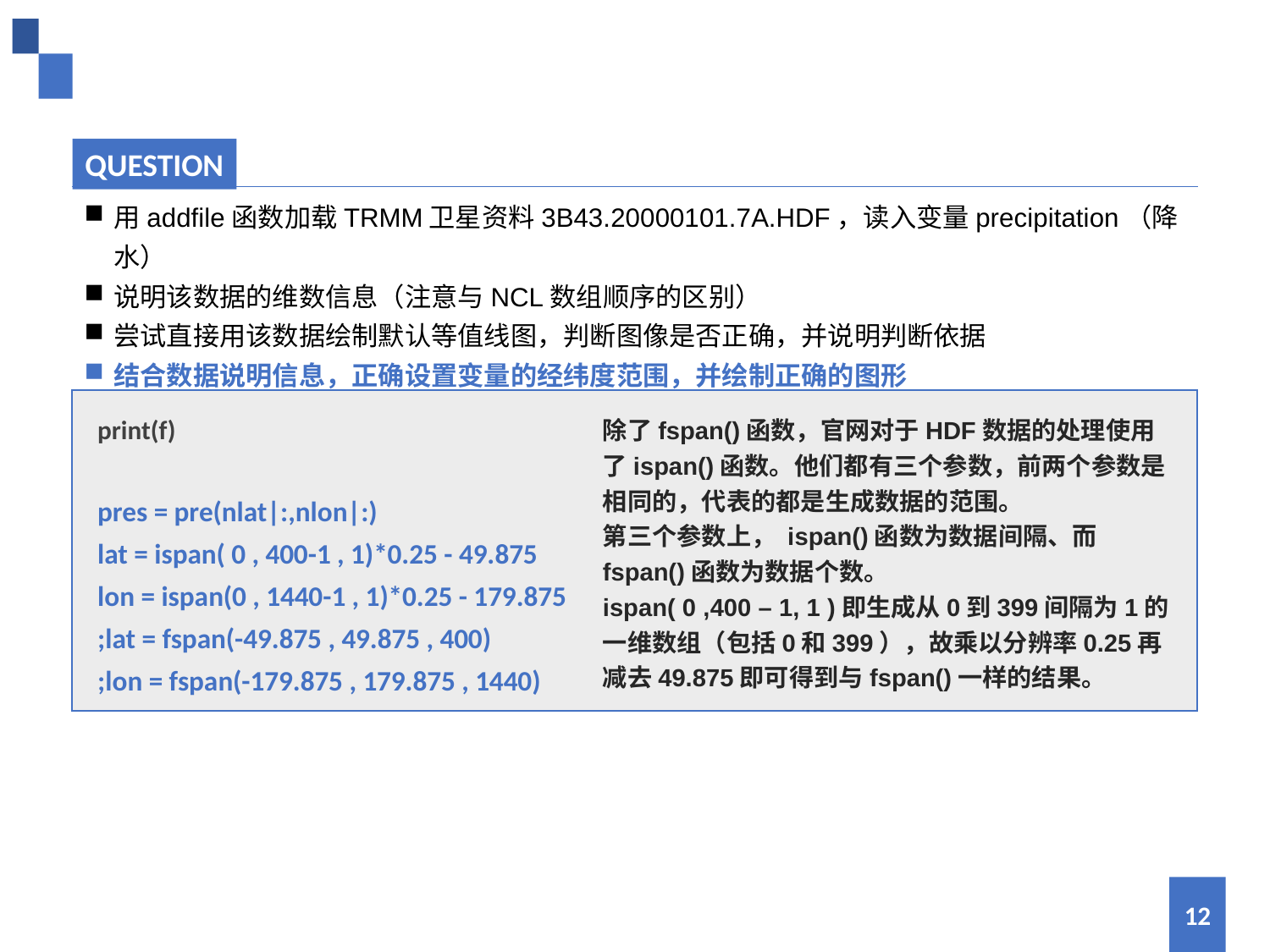

QUESTION
用addfile函数加载TRMM卫星资料3B43.20000101.7A.HDF，读入变量precipitation（降水）
说明该数据的维数信息（注意与NCL数组顺序的区别）
尝试直接用该数据绘制默认等值线图，判断图像是否正确，并说明判断依据
结合数据说明信息，正确设置变量的经纬度范围，并绘制正确的图形

print(f)

pres = pre(nlat|:,nlon|:)
lat = ispan( 0 , 400-1 , 1)*0.25 - 49.875
lon = ispan(0 , 1440-1 , 1)*0.25 - 179.875
;lat = fspan(-49.875 , 49.875 , 400)
;lon = fspan(-179.875 , 179.875 , 1440)
除了fspan()函数，官网对于HDF数据的处理使用了ispan()函数。他们都有三个参数，前两个参数是相同的，代表的都是生成数据的范围。
第三个参数上， ispan()函数为数据间隔、而fspan()函数为数据个数。
ispan( 0 ,400 – 1, 1 )即生成从0到399间隔为1的一维数组（包括0和399），故乘以分辨率0.25再减去49.875即可得到与fspan()一样的结果。
11
12